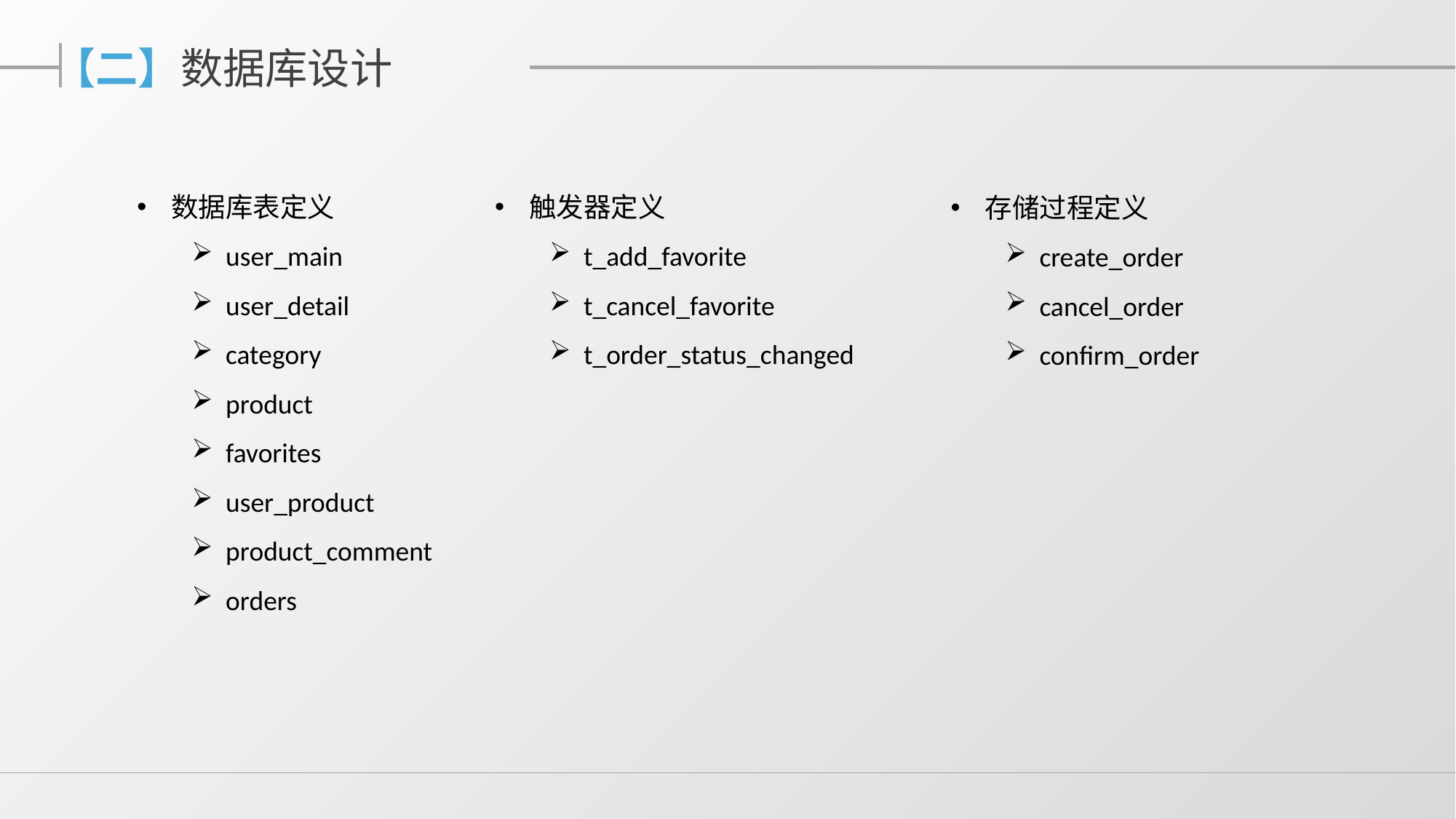

【二】数据库设计
数据库表定义
user_main
user_detail
category
product
favorites
user_product
product_comment
orders
触发器定义
t_add_favorite
t_cancel_favorite
t_order_status_changed
存储过程定义
create_order
cancel_order
confirm_order